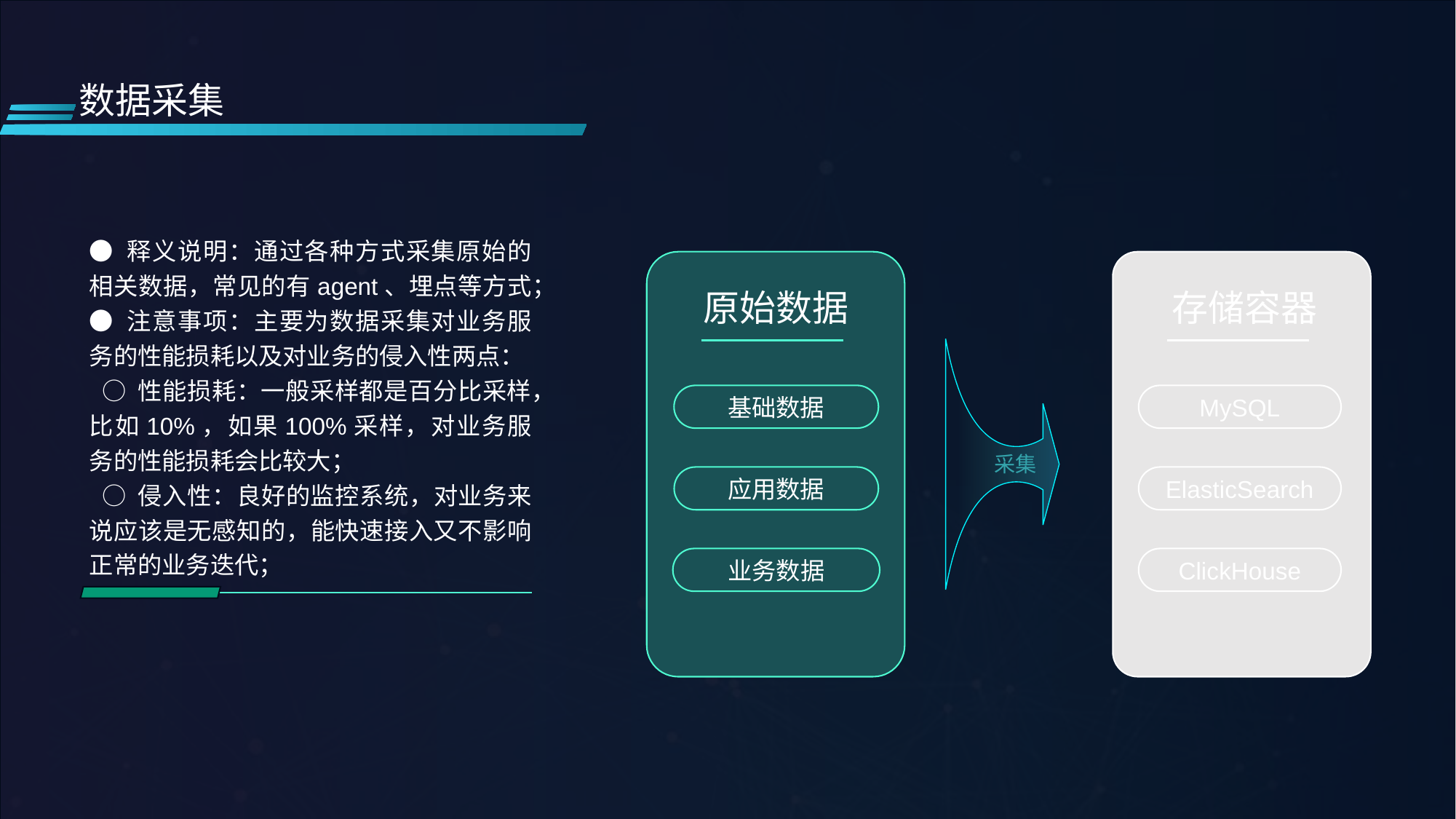

数据采集
● 释义说明：通过各种方式采集原始的相关数据，常见的有agent、埋点等方式；
● 注意事项：主要为数据采集对业务服务的性能损耗以及对业务的侵入性两点：
  ○ 性能损耗：一般采样都是百分比采样，比如10%，如果100%采样，对业务服务的性能损耗会比较大；
  ○ 侵入性：良好的监控系统，对业务来说应该是无感知的，能快速接入又不影响正常的业务迭代；

原始数据
存储容器

基础数据
MySQL
采集
应用数据
ElasticSearch
业务数据
ClickHouse